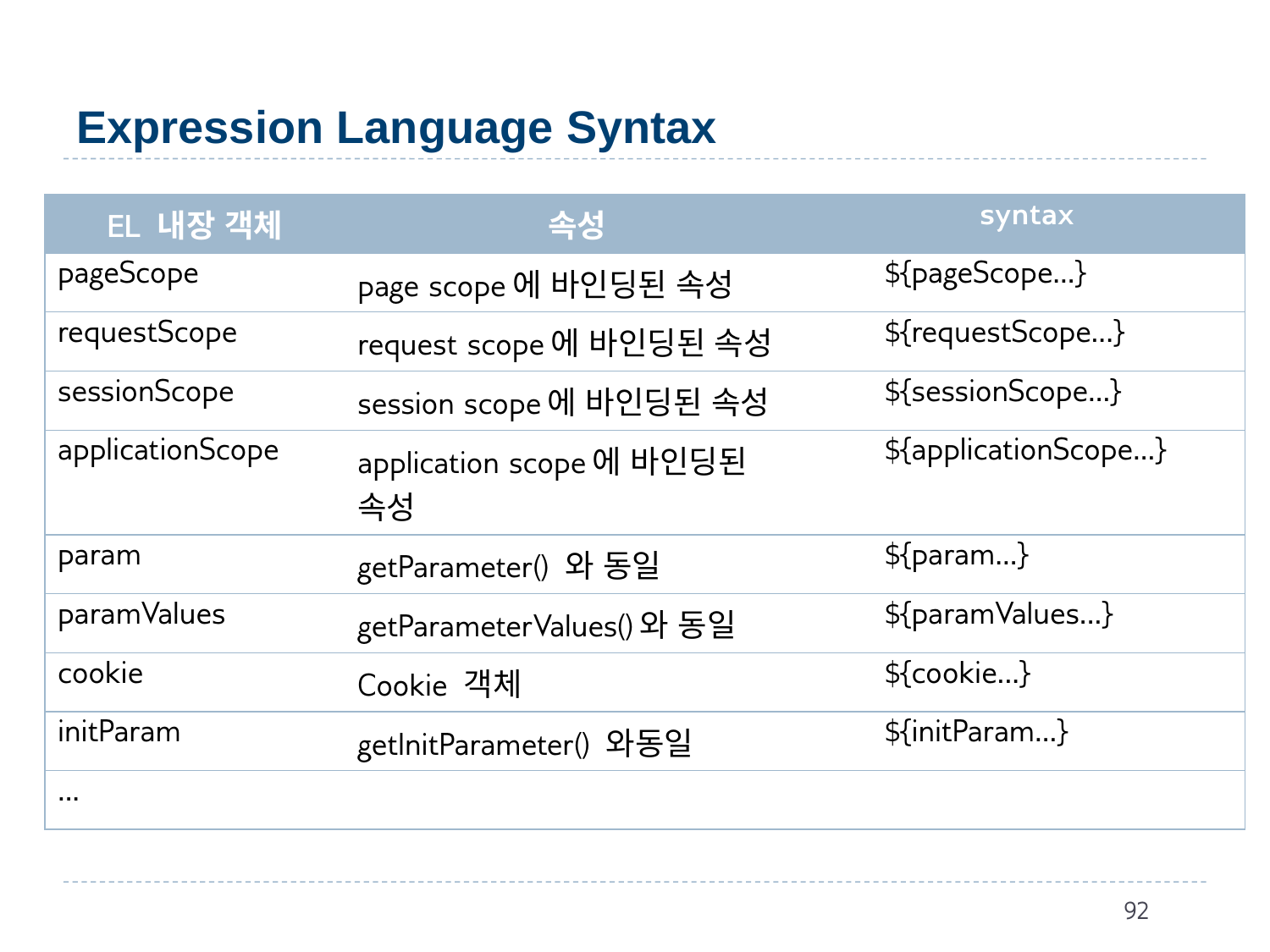

# Expression Language Syntax
| EL 내장 객체 | 속성 | syntax |
| --- | --- | --- |
| pageScope | page scope에 바인딩된 속성 | ${pageScope...} |
| requestScope | request scope에 바인딩된 속성 | ${requestScope...} |
| sessionScope | session scope에 바인딩된 속성 | ${sessionScope...} |
| applicationScope | application scope에 바인딩된 속성 | ${applicationScope...} |
| param | getParameter() 와 동일 | ${param...} |
| paramValues | getParameterValues()와 동일 | ${paramValues...} |
| cookie | Cookie 객체 | ${cookie...} |
| initParam | getInitParameter() 와동일 | ${initParam...} |
| ... |  |  |
92